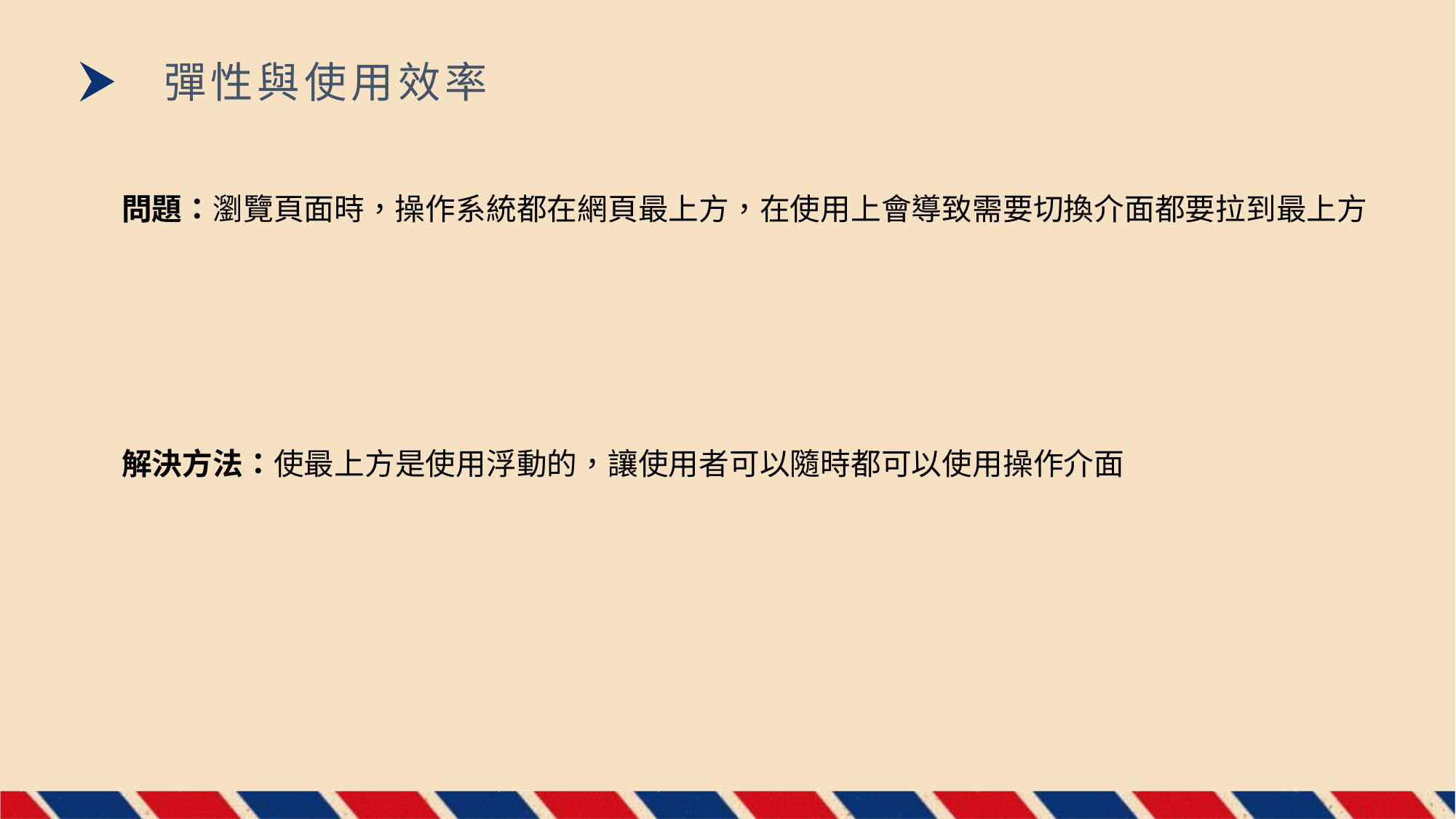

彈性與使用效率

問題：瀏覽頁面時，操作系統都在網頁最上方，在使用上會導致需要切換介面都要拉到最上方

解決方法：使最上方是使用浮動的，讓使用者可以隨時都可以使用操作介面